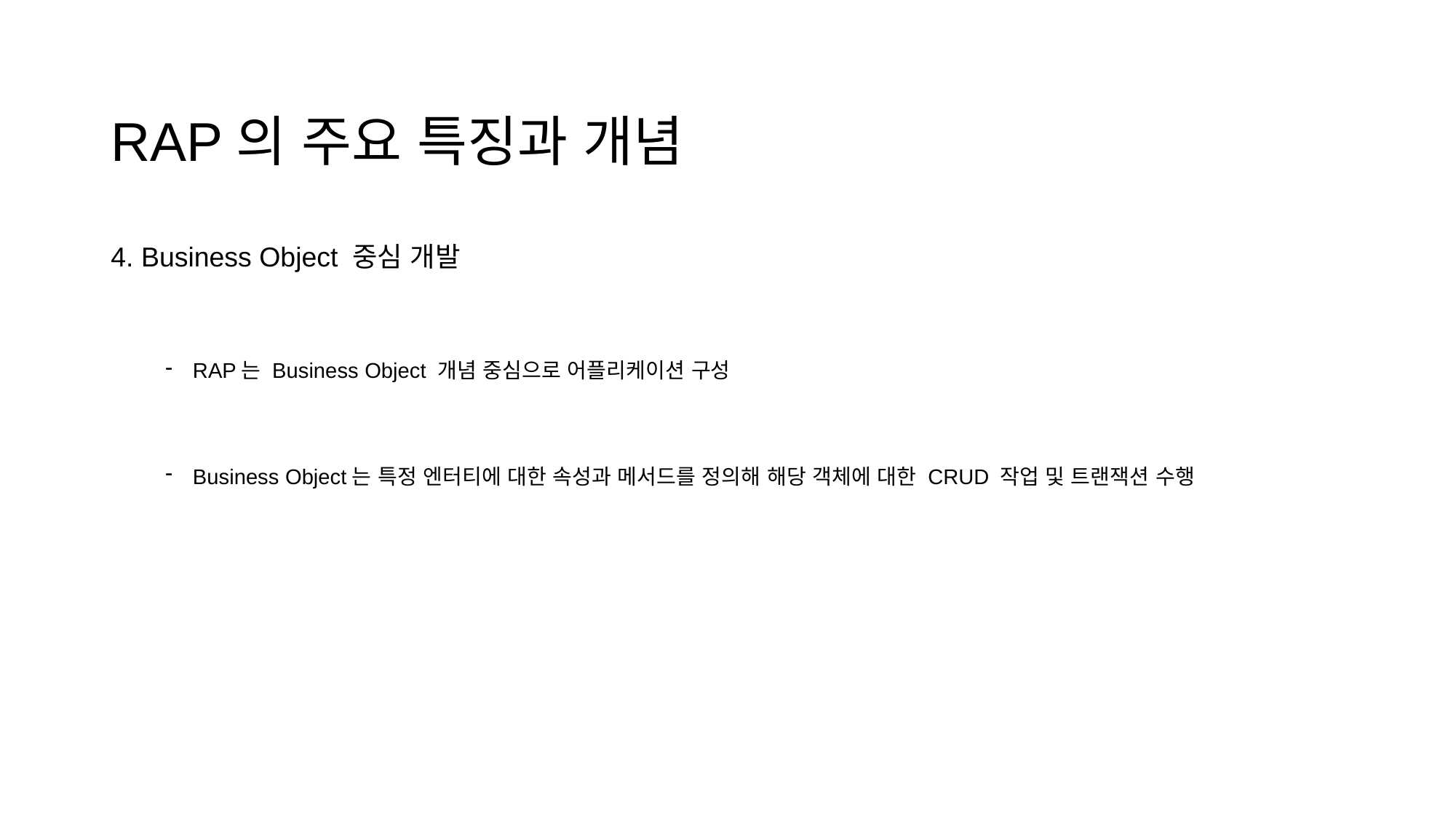

# RAP의 주요 특징과 개념
4. Business Object 중심 개발

RAP는 Business Object 개념 중심으로 어플리케이션 구성

Business Object는 특정 엔터티에 대한 속성과 메서드를 정의해 해당 객체에 대한 CRUD 작업 및 트랜잭션 수행